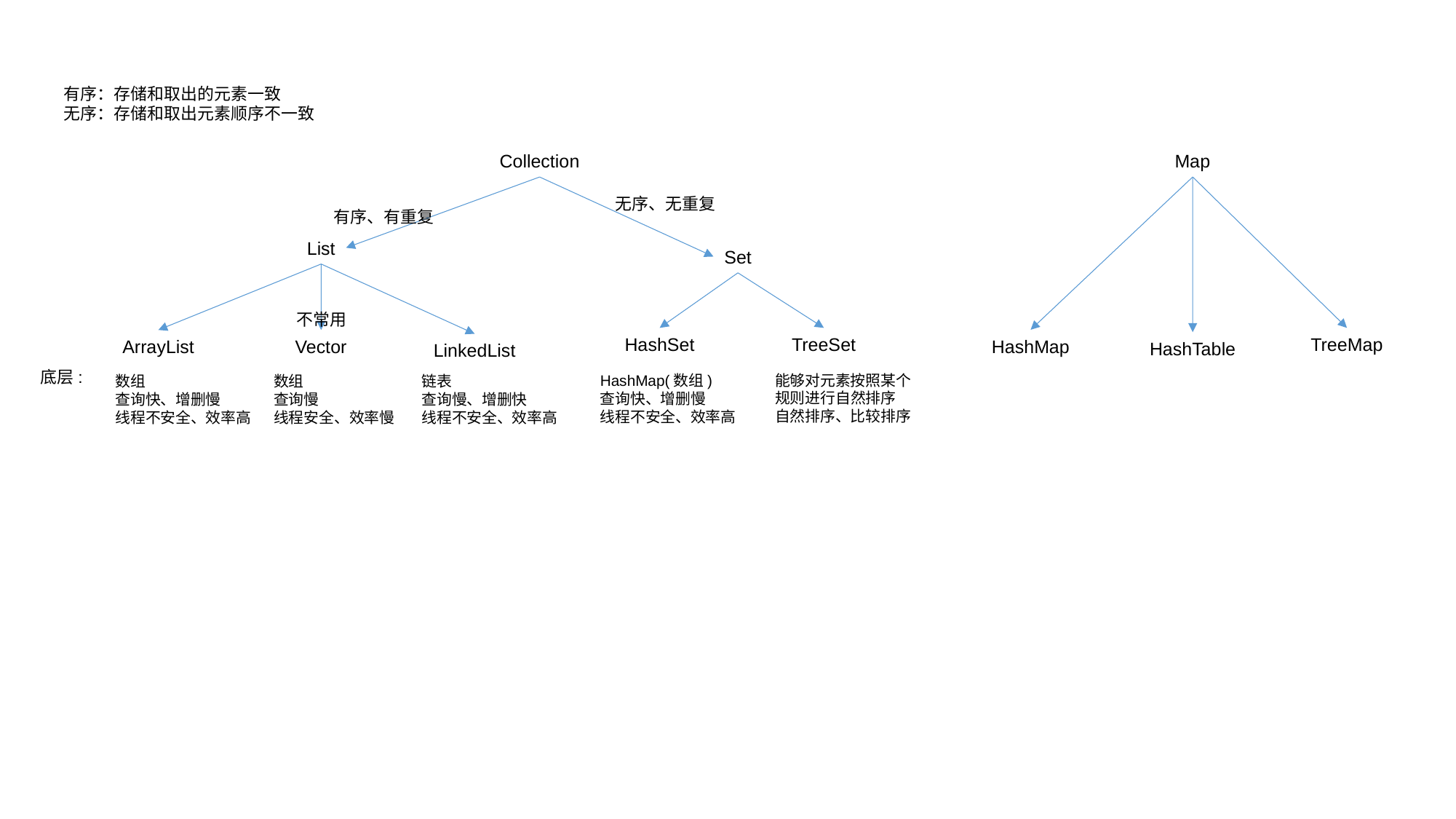

有序：存储和取出的元素一致
无序：存储和取出元素顺序不一致
Map
Collection
无序、无重复
有序、有重复
List
Set
不常用
TreeMap
HashSet
TreeSet
HashMap
ArrayList
Vector
HashTable
LinkedList
底层:
能够对元素按照某个
规则进行自然排序
自然排序、比较排序
HashMap(数组)
查询快、增删慢
线程不安全、效率高
链表
查询慢、增删快
线程不安全、效率高
数组
查询快、增删慢
线程不安全、效率高
数组
查询慢
线程安全、效率慢